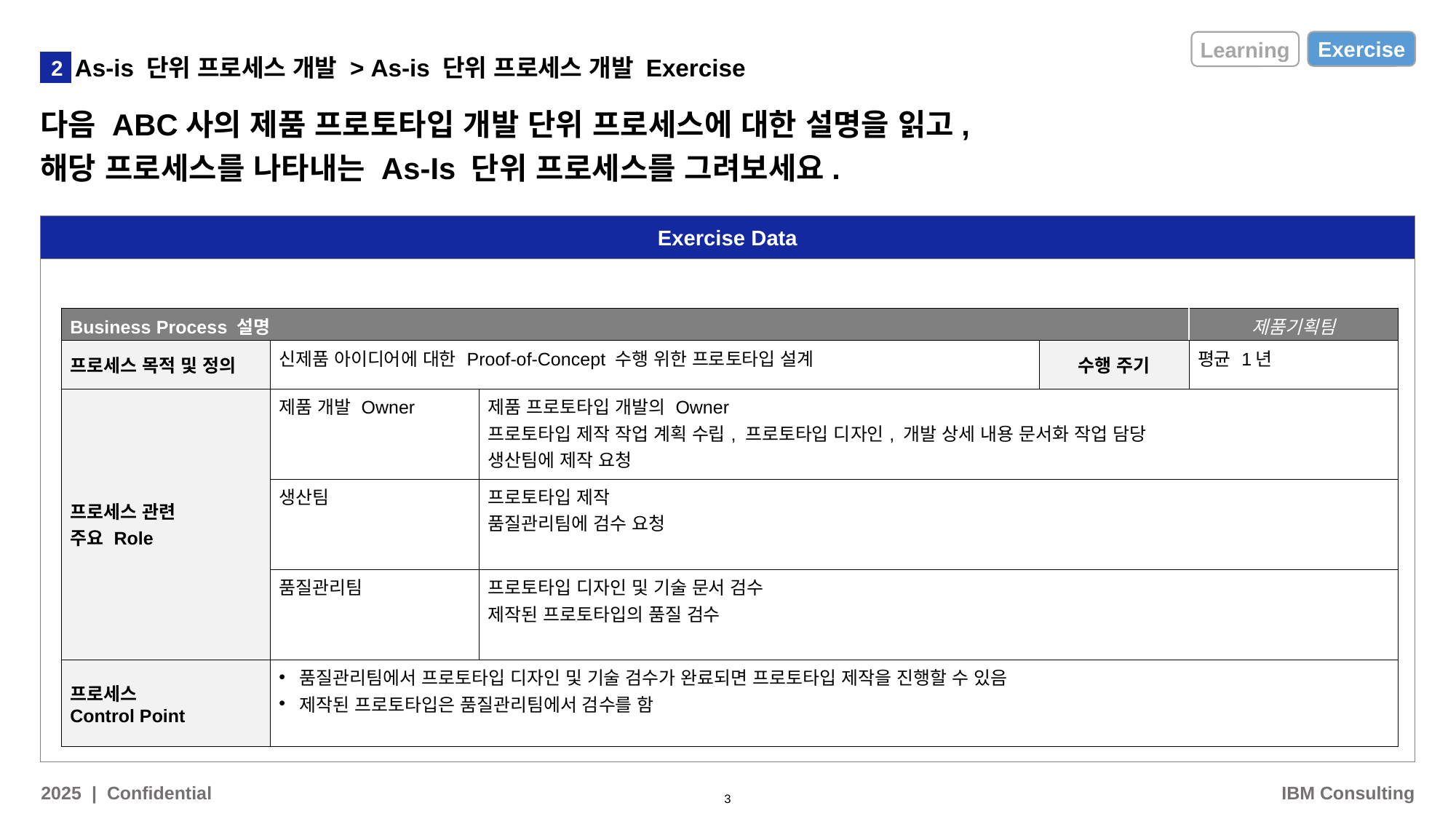

Exercise
Learning
As-is 단위 프로세스 개발 > As-is 단위 프로세스 개발 Exercise
2
다음 ABC사의 제품 프로토타입 개발 단위 프로세스에 대한 설명을 읽고,
해당 프로세스를 나타내는 As-Is 단위 프로세스를 그려보세요.
Exercise Data

| Business Process 설명 |  |  |  | 제품기획팀 |
| --- | --- | --- | --- | --- |
| 프로세스 목적 및 정의 | 신제품 아이디어에 대한 Proof-of-Concept 수행 위한 프로토타입 설계 |  | 수행 주기 | 평균 1년 |
| 프로세스 관련 주요 Role | 제품 개발 Owner | 제품 프로토타입 개발의 Owner 프로토타입 제작 작업 계획 수립, 프로토타입 디자인, 개발 상세 내용 문서화 작업 담당 생산팀에 제작 요청 |  |  |
|  | 생산팀 | 프로토타입 제작 품질관리팀에 검수 요청 |  |  |
|  | 품질관리팀 | 프로토타입 디자인 및 기술 문서 검수 제작된 프로토타입의 품질 검수 |  |  |
| 프로세스 Control Point | 품질관리팀에서 프로토타입 디자인 및 기술 검수가 완료되면 프로토타입 제작을 진행할 수 있음 제작된 프로토타입은 품질관리팀에서 검수를 함 |  |  |  |